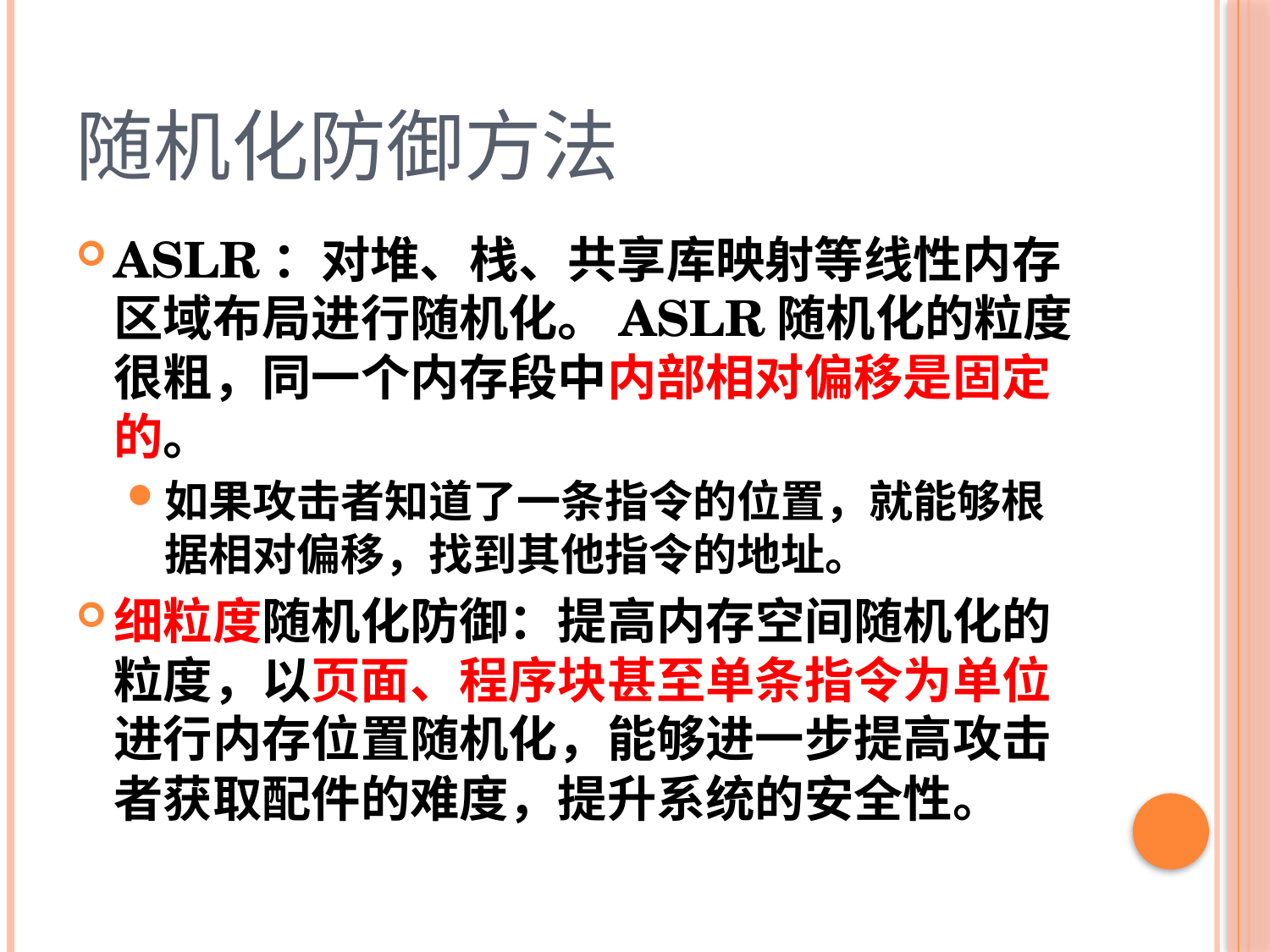

# 随机化防御方法
ASLR：对堆、栈、共享库映射等线性内存区域布局进行随机化。ASLR随机化的粒度很粗，同一个内存段中内部相对偏移是固定的。
如果攻击者知道了一条指令的位置，就能够根据相对偏移，找到其他指令的地址。
细粒度随机化防御：提高内存空间随机化的粒度，以页面、程序块甚至单条指令为单位进行内存位置随机化，能够进一步提高攻击者获取配件的难度，提升系统的安全性。